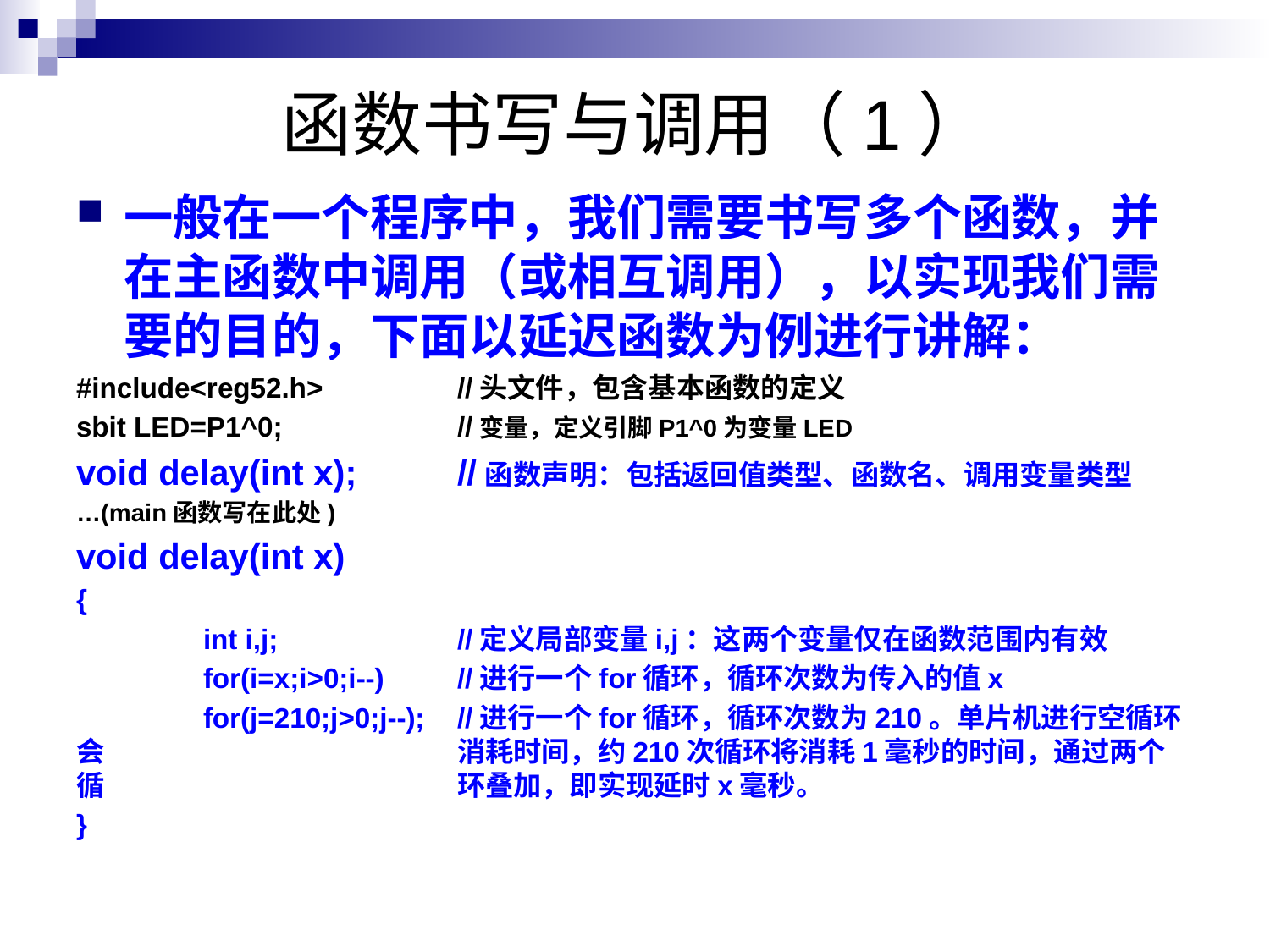

# 函数书写与调用（1）
一般在一个程序中，我们需要书写多个函数，并在主函数中调用（或相互调用），以实现我们需要的目的，下面以延迟函数为例进行讲解：
#include<reg52.h>		//头文件，包含基本函数的定义
sbit LED=P1^0;		//变量，定义引脚P1^0为变量LED
void delay(int x);	//函数声明：包括返回值类型、函数名、调用变量类型
…(main函数写在此处)
void delay(int x)
{
	int i,j;		//定义局部变量i,j：这两个变量仅在函数范围内有效
	for(i=x;i>0;i--)	//进行一个for循环，循环次数为传入的值x
	for(j=210;j>0;j--);	//进行一个for循环，循环次数为210。单片机进行空循环会			消耗时间，约210次循环将消耗1毫秒的时间，通过两个循			环叠加，即实现延时x毫秒。
}